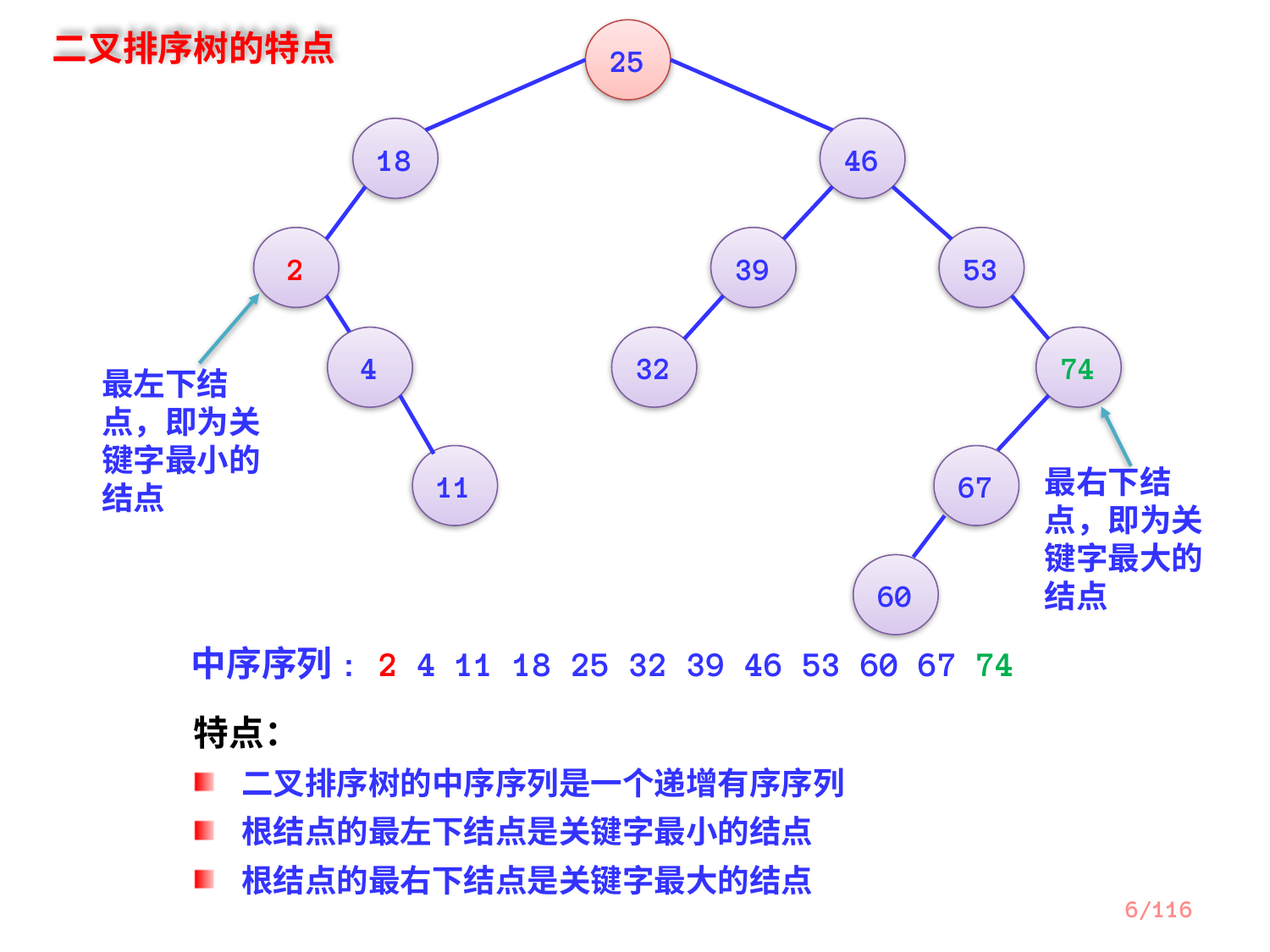

二叉排序树的特点
25
18
46
2
39
53
4
32
74
11
67
60

最左下结点，即为关键字最小的结点

最右下结点，即为关键字最大的结点
中序序列: 2 4 11 18 25 32 39 46 53 60 67 74
特点：
二叉排序树的中序序列是一个递增有序序列
根结点的最左下结点是关键字最小的结点
根结点的最右下结点是关键字最大的结点
6/116